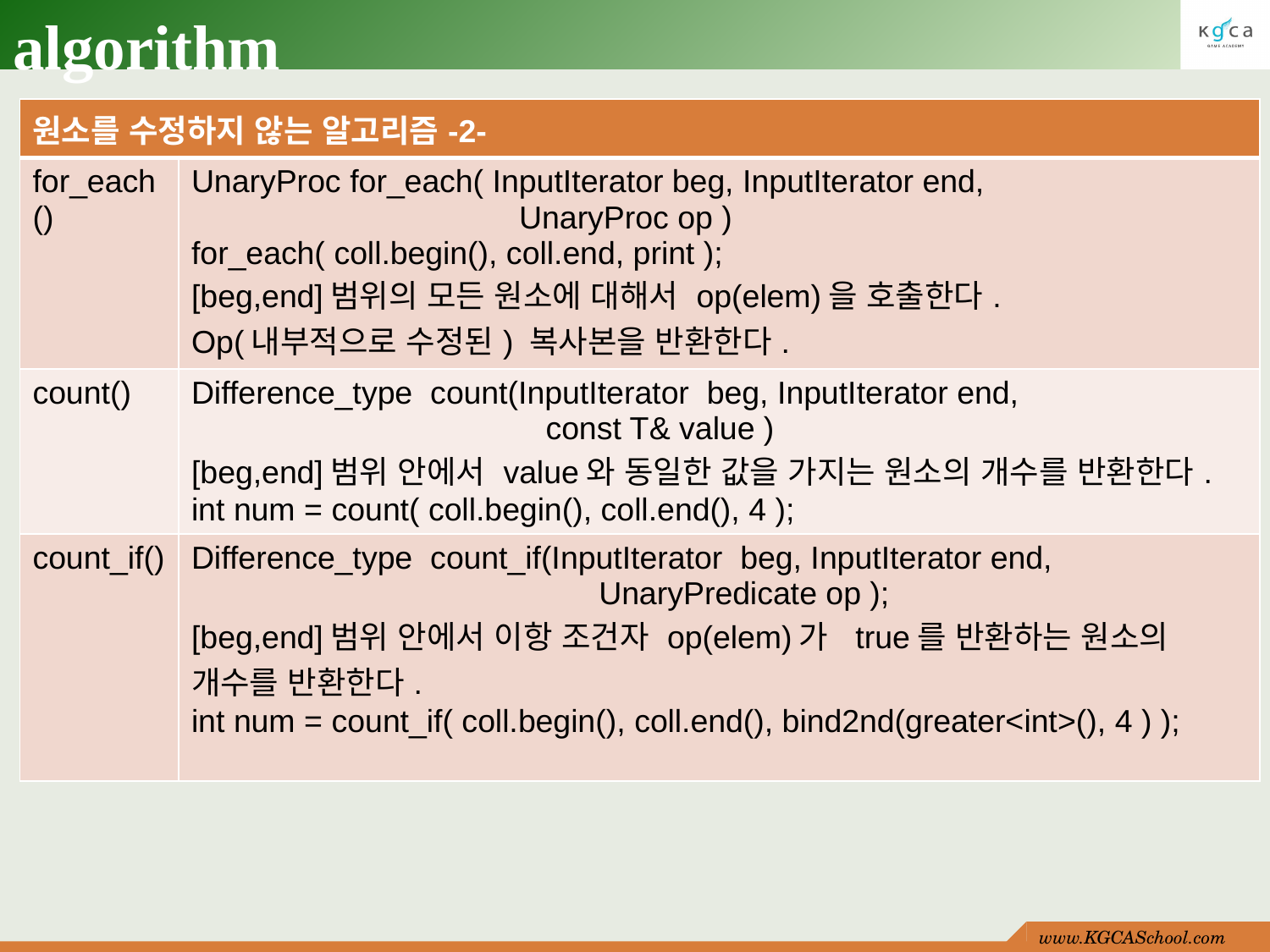

# algorithm
| 원소를 수정하지 않는 알고리즘-2- |  |
| --- | --- |
| for\_each() | UnaryProc for\_each( InputIterator beg, InputIterator end, UnaryProc op ) for\_each( coll.begin(), coll.end, print ); [beg,end]범위의 모든 원소에 대해서 op(elem)을 호출한다. Op(내부적으로 수정된) 복사본을 반환한다. |
| count() | Difference\_type count(InputIterator beg, InputIterator end, const T& value ) [beg,end]범위 안에서 value와 동일한 값을 가지는 원소의 개수를 반환한다. int num = count( coll.begin(), coll.end(), 4 ); |
| count\_if() | Difference\_type count\_if(InputIterator beg, InputIterator end, UnaryPredicate op ); [beg,end]범위 안에서 이항 조건자 op(elem)가 true를 반환하는 원소의 개수를 반환한다. int num = count\_if( coll.begin(), coll.end(), bind2nd(greater<int>(), 4 ) ); |